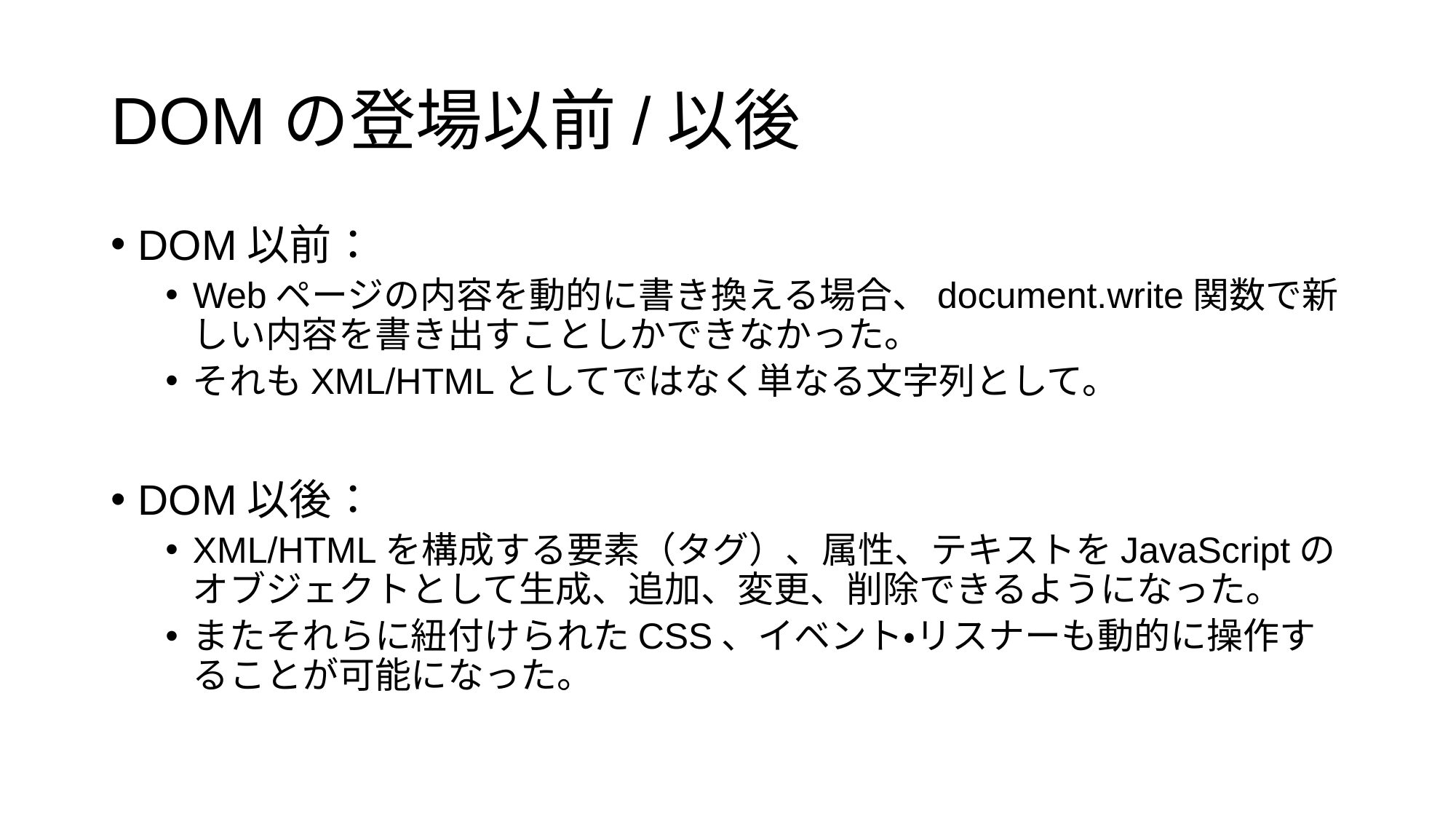

# DOMの登場以前/以後
DOM以前：
Webページの内容を動的に書き換える場合、document.write関数で新しい内容を書き出すことしかできなかった。
それもXML/HTMLとしてではなく単なる文字列として。

DOM以後：
XML/HTMLを構成する要素（タグ）、属性、テキストをJavaScriptのオブジェクトとして生成、追加、変更、削除できるようになった。
またそれらに紐付けられたCSS、イベント・リスナーも動的に操作することが可能になった。